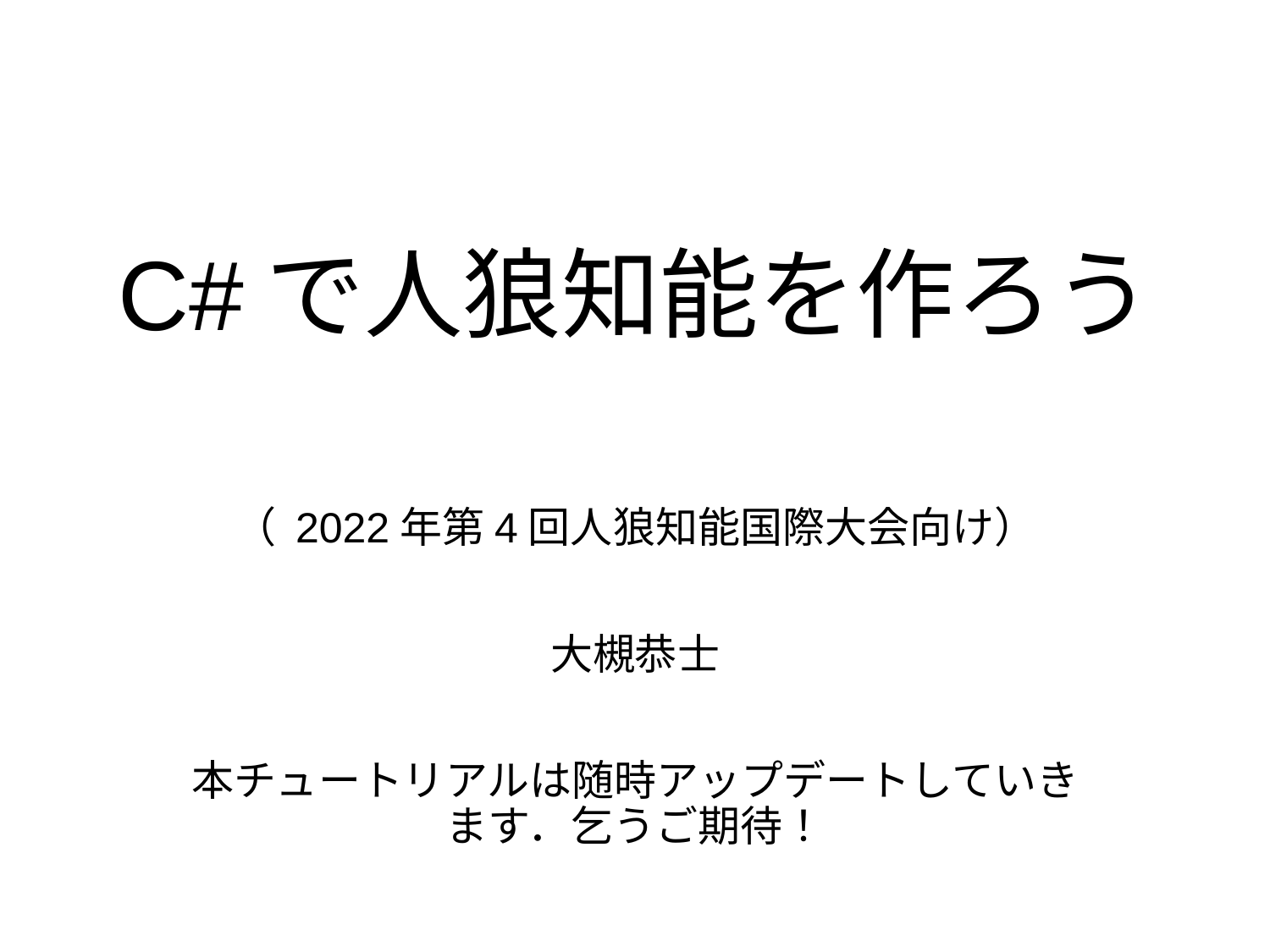

# C#で人狼知能を作ろう
（ 2022年第4回人狼知能国際大会向け）

大槻恭士

本チュートリアルは随時アップデートしていきます．乞うご期待！